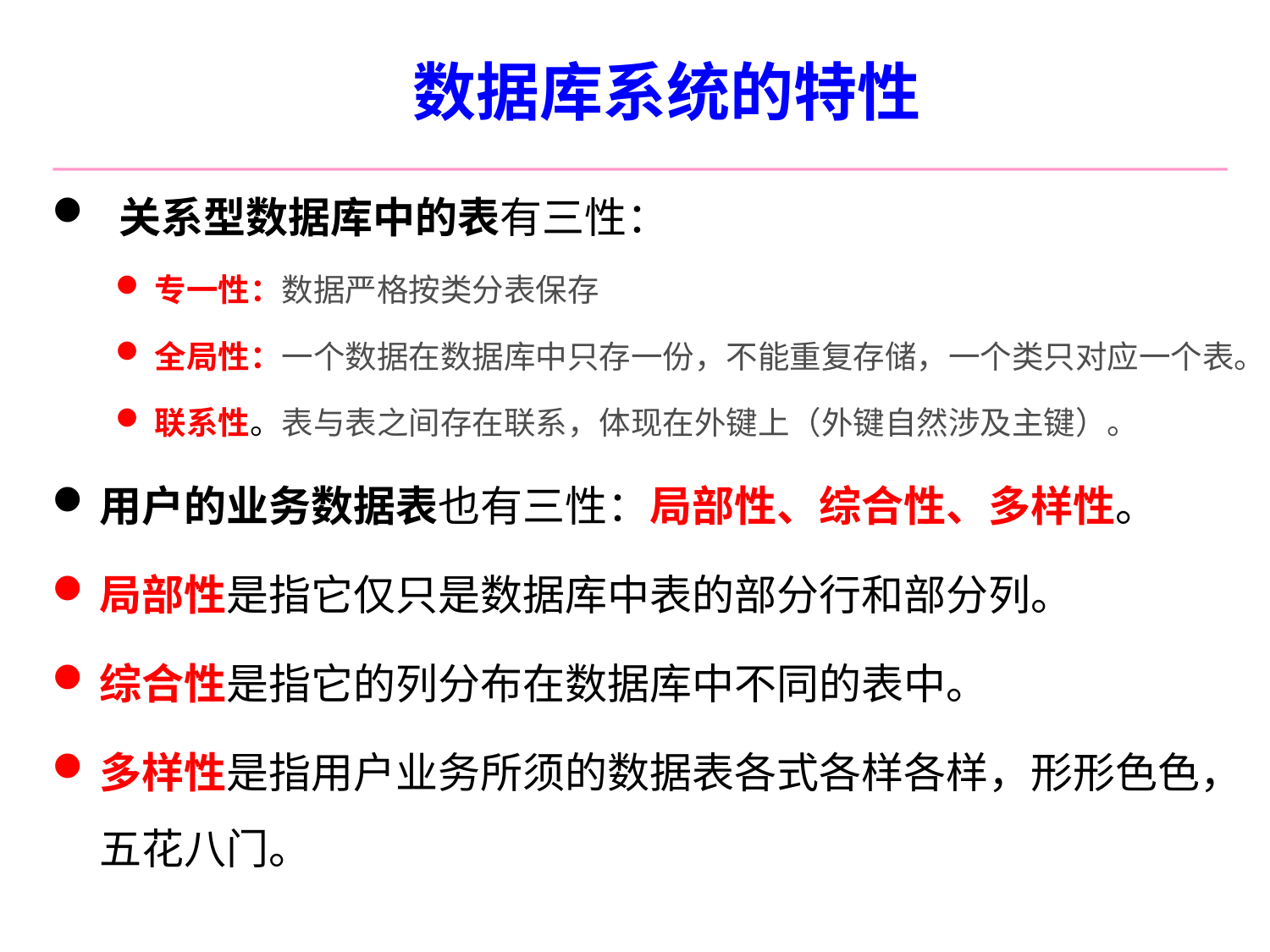

# 数据库系统的特性
 关系型数据库中的表有三性：
专一性：数据严格按类分表保存
全局性：一个数据在数据库中只存一份，不能重复存储，一个类只对应一个表。
联系性。表与表之间存在联系，体现在外键上（外键自然涉及主键）。
用户的业务数据表也有三性：局部性、综合性、多样性。
局部性是指它仅只是数据库中表的部分行和部分列。
综合性是指它的列分布在数据库中不同的表中。
多样性是指用户业务所须的数据表各式各样各样，形形色色，五花八门。